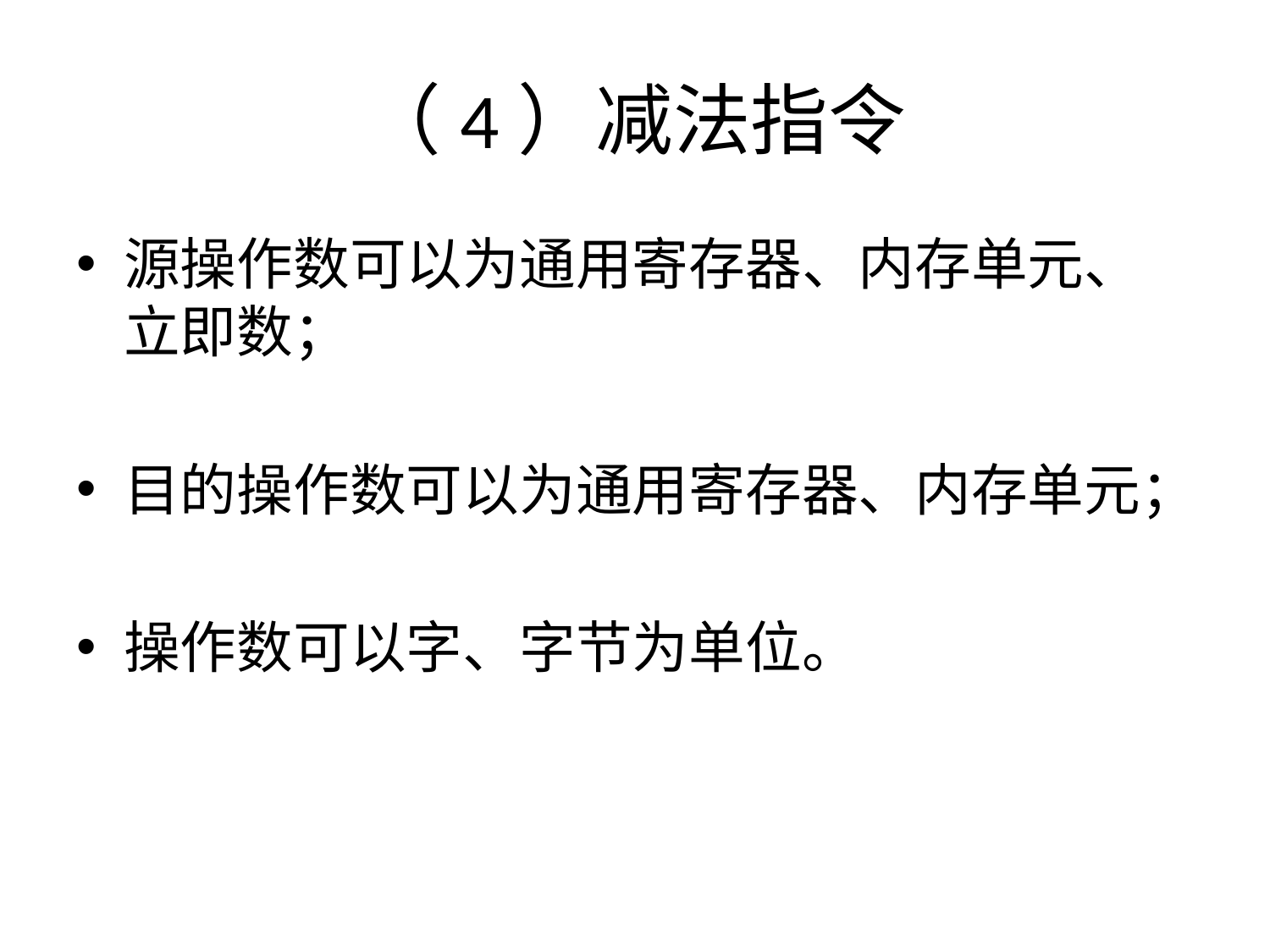

# （4）减法指令
源操作数可以为通用寄存器、内存单元、立即数；

目的操作数可以为通用寄存器、内存单元；

操作数可以字、字节为单位。